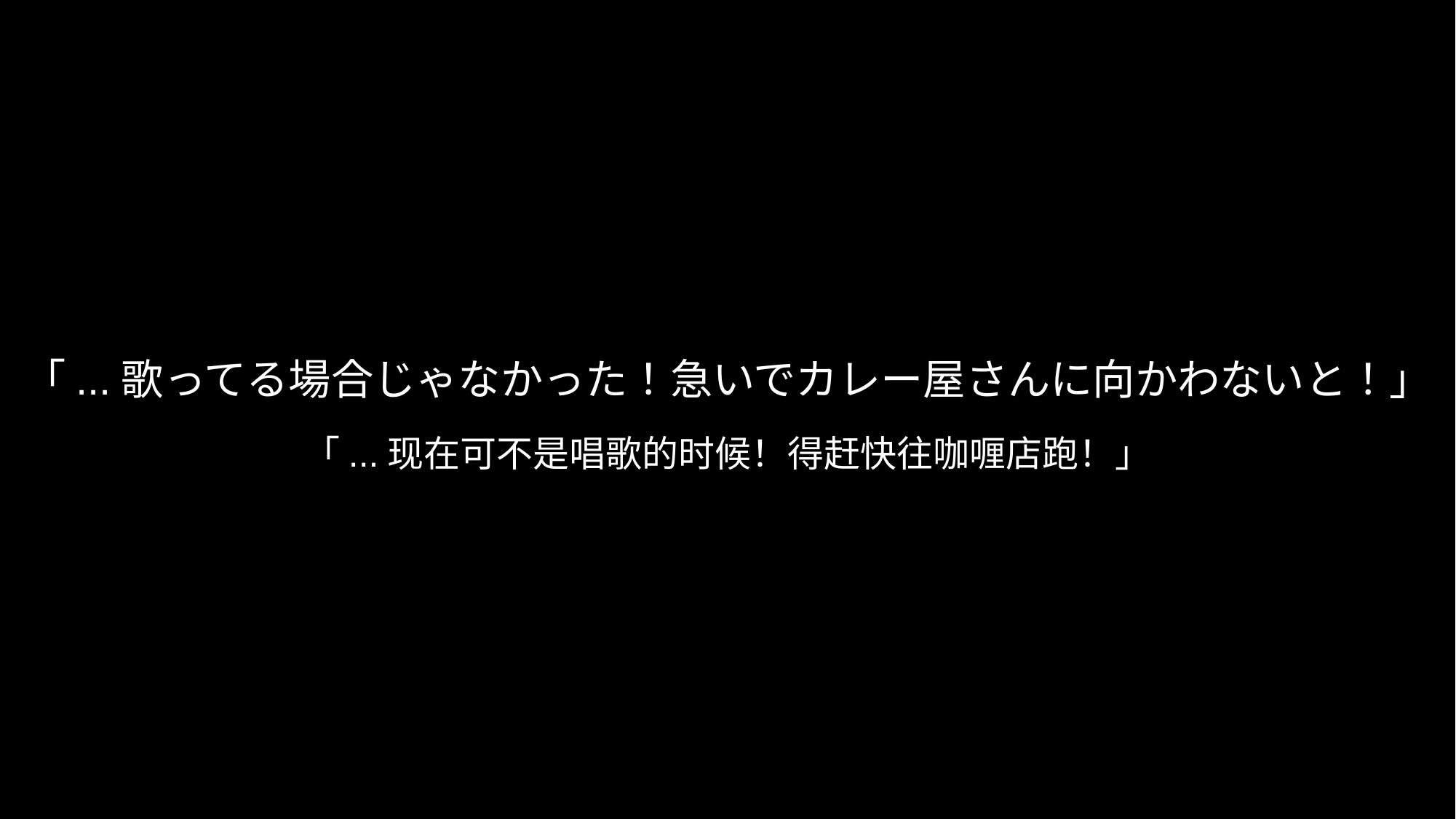

# 「...歌ってる場合じゃなかった！急いでカレー屋さんに向かわないと！」
「...现在可不是唱歌的时候！得赶快往咖喱店跑！」